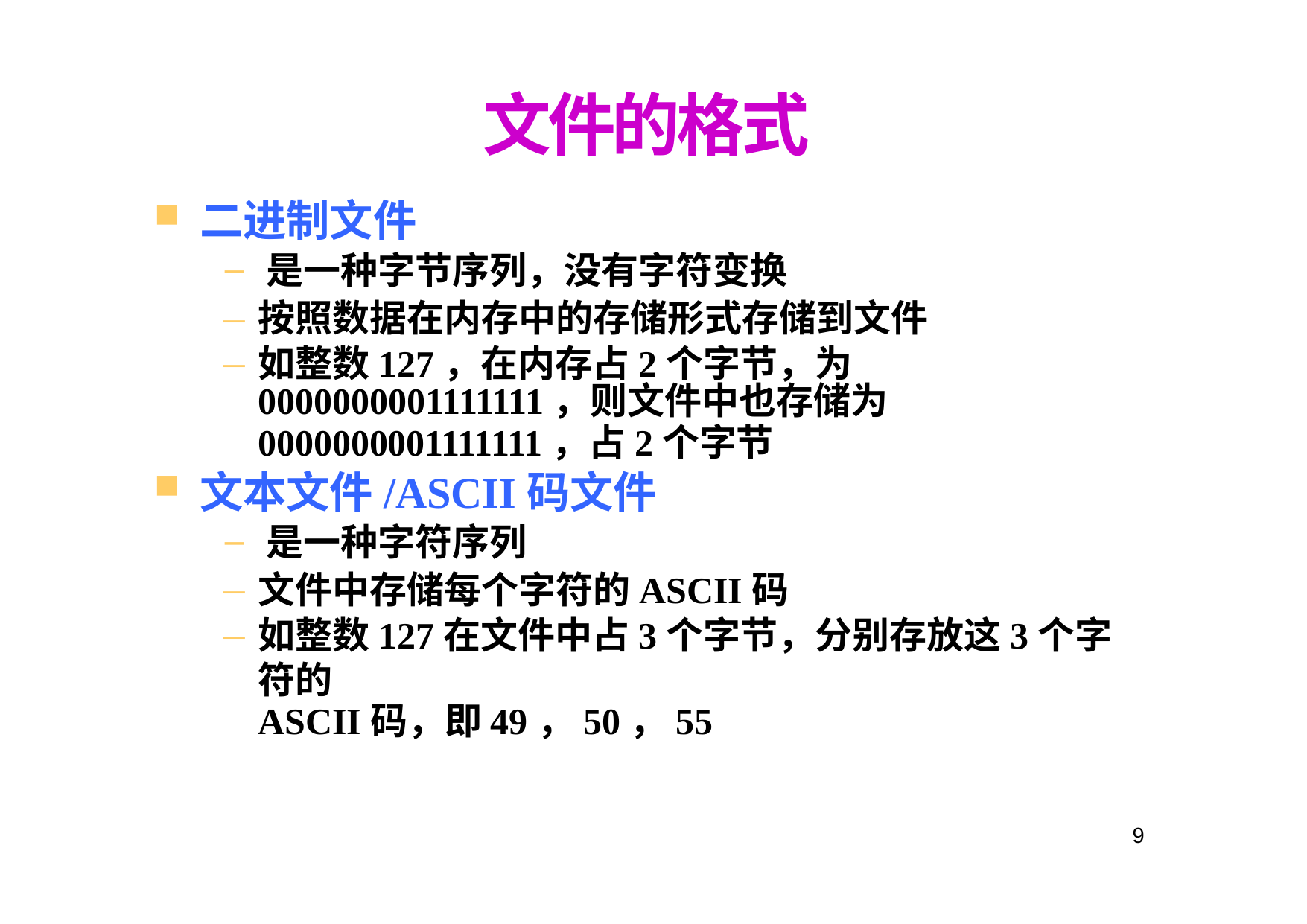

# 文件的格式
二进制文件
– 是一种字节序列，没有字符变换
按照数据在内存中的存储形式存储到文件
如整数127，在内存占2个字节，为
0000000001111111，则文件中也存储为
0000000001111111，占2个字节
文本文件/ASCII码文件
– 是一种字符序列
文件中存储每个字符的ASCII码
如整数127在文件中占3个字节，分别存放这3个字符的
ASCII码，即49，50，55
9